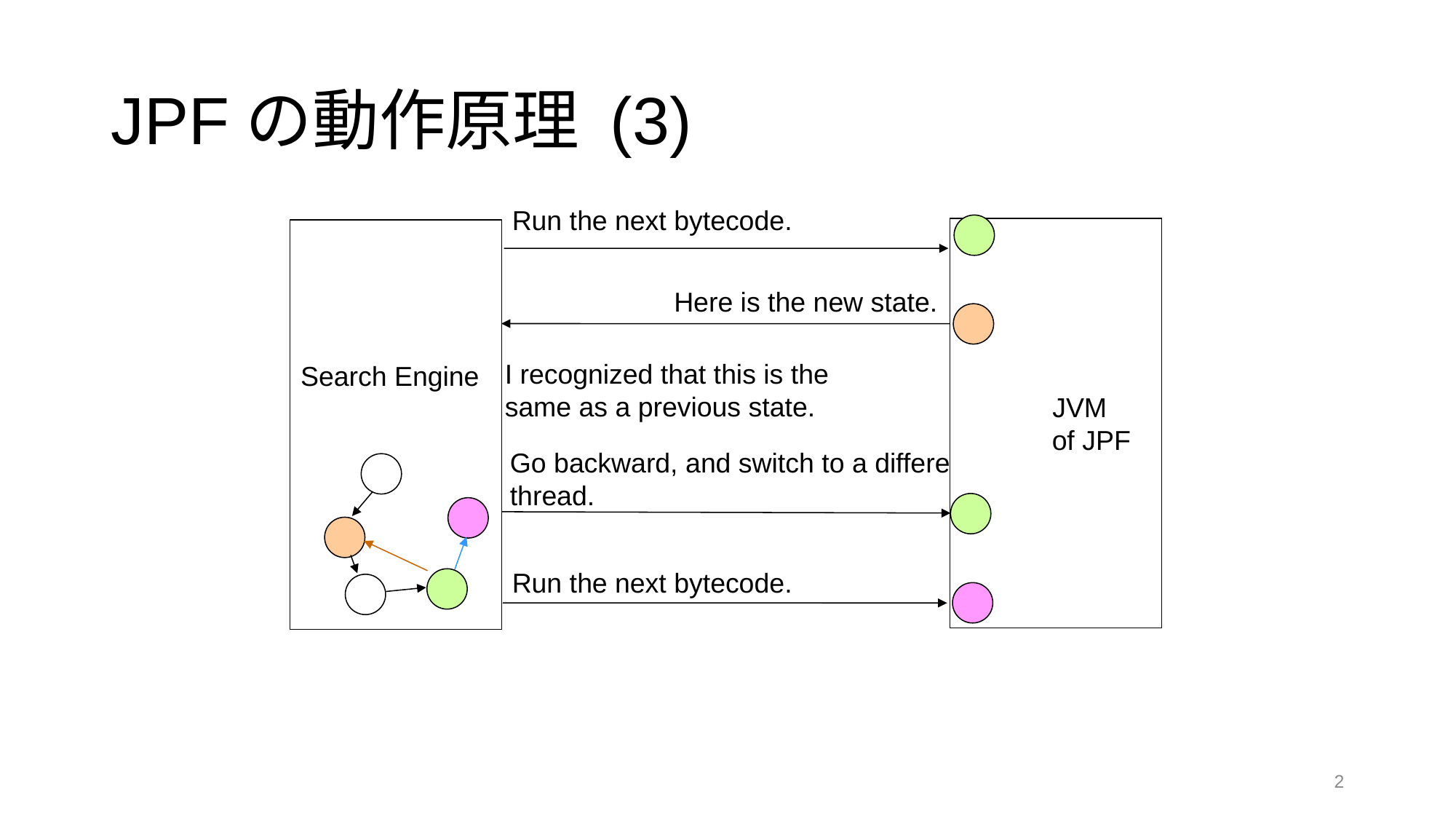

# JPFの動作原理 (3)
Run the next bytecode.

            JVM
            of JPF
Search Engine

Here is the new state.

I recognized that this is the same as a previous state.
Go backward, and switch to a different thread.

Run the next bytecode.

2